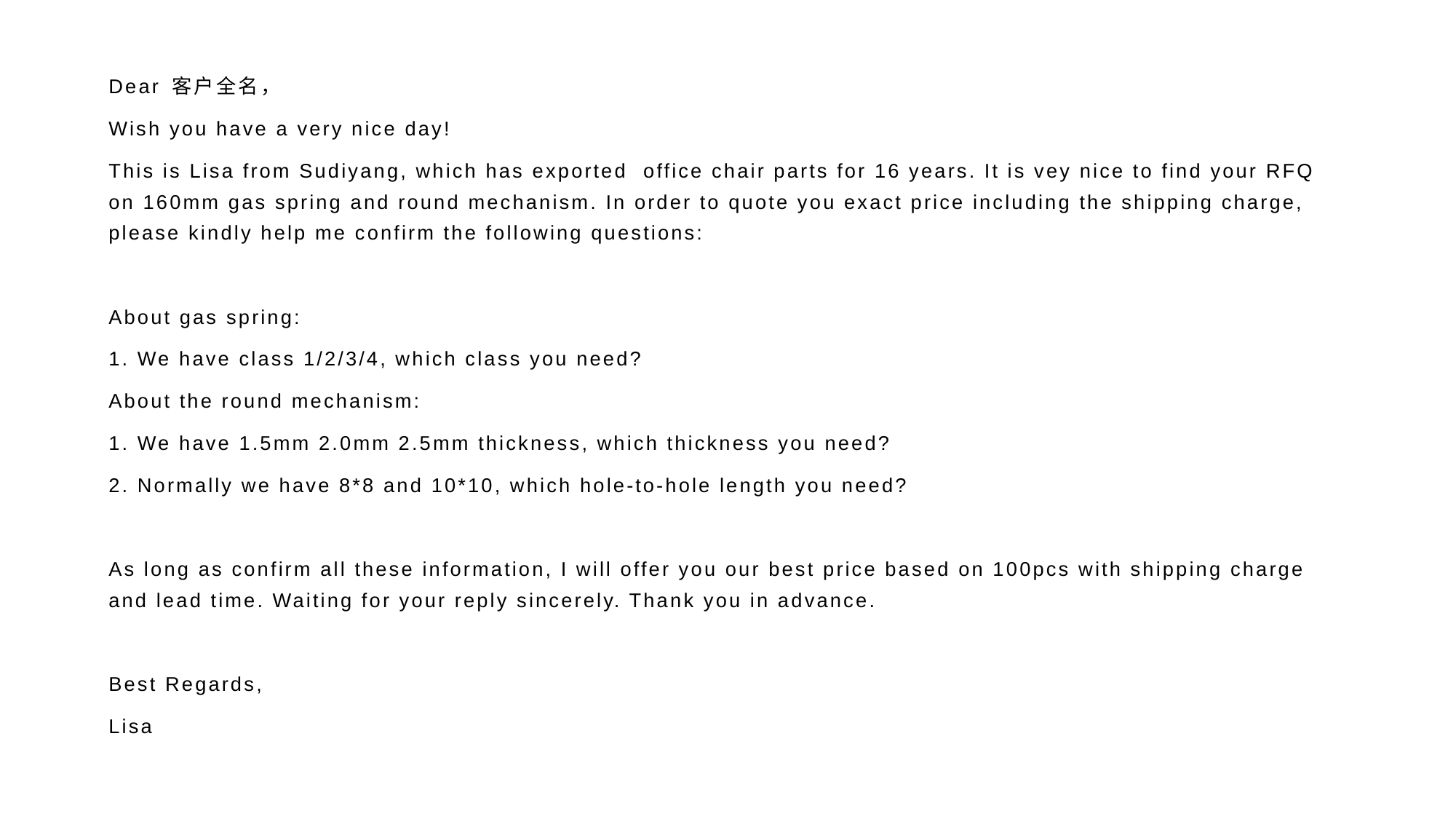

Dear 客户全名，
Wish you have a very nice day!
This is Lisa from Sudiyang, which has exported  office chair parts for 16 years. It is vey nice to find your RFQ on 160mm gas spring and round mechanism. In order to quote you exact price including the shipping charge, please kindly help me confirm the following questions:

About gas spring:
1. We have class 1/2/3/4, which class you need?
About the round mechanism:
1. We have 1.5mm 2.0mm 2.5mm thickness, which thickness you need?
2. Normally we have 8*8 and 10*10, which hole-to-hole length you need?

As long as confirm all these information, I will offer you our best price based on 100pcs with shipping charge and lead time. Waiting for your reply sincerely. Thank you in advance.

Best Regards,
Lisa